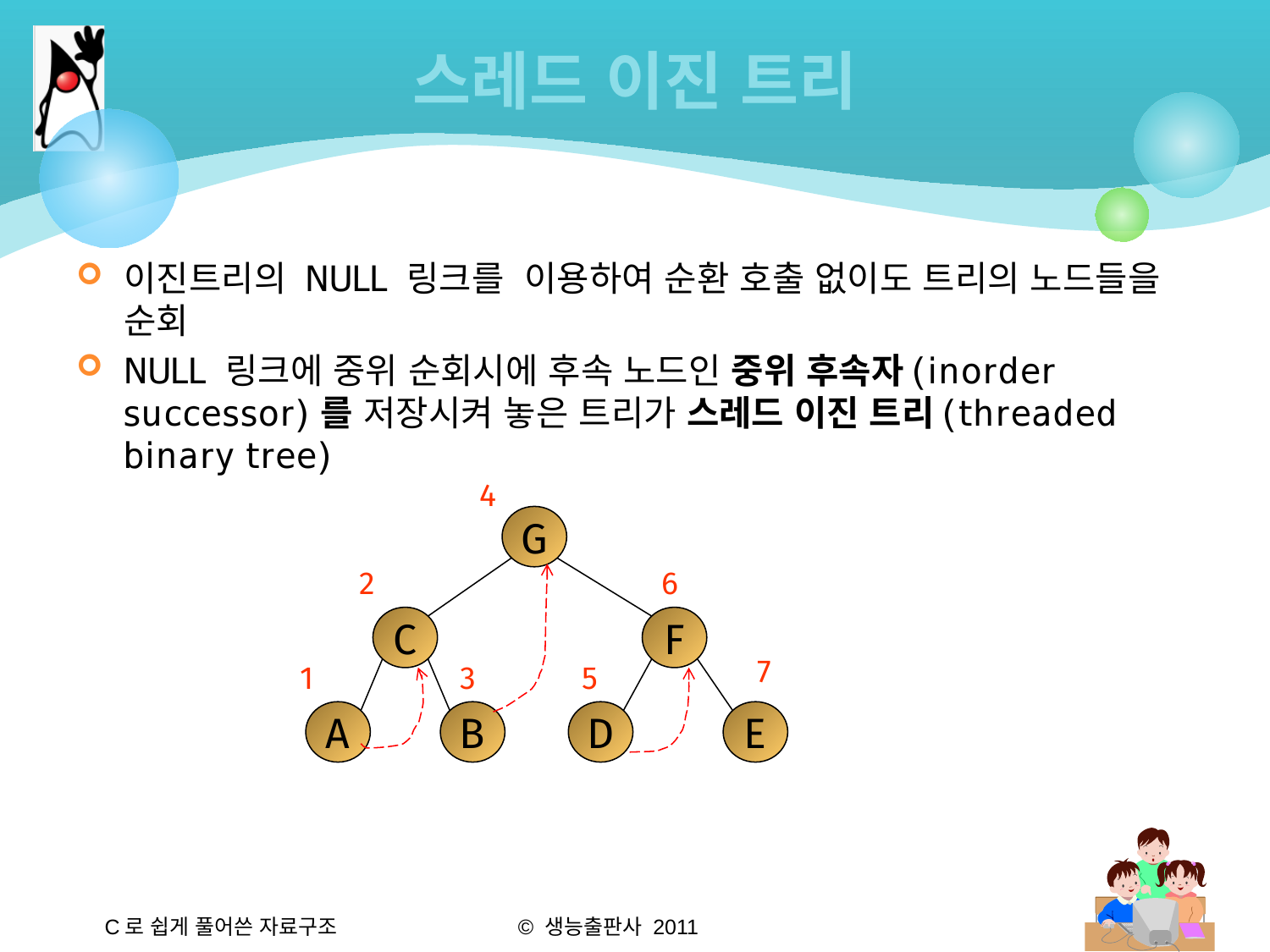

# 스레드 이진 트리
이진트리의 NULL 링크를  이용하여 순환 호출 없이도 트리의 노드들을 순회
NULL 링크에 중위 순회시에 후속 노드인 중위 후속자(inorder successor)를 저장시켜 놓은 트리가 스레드 이진 트리(threaded binary tree)
4
G

2
6

C
F
7
1
3
5

A
B
D
E